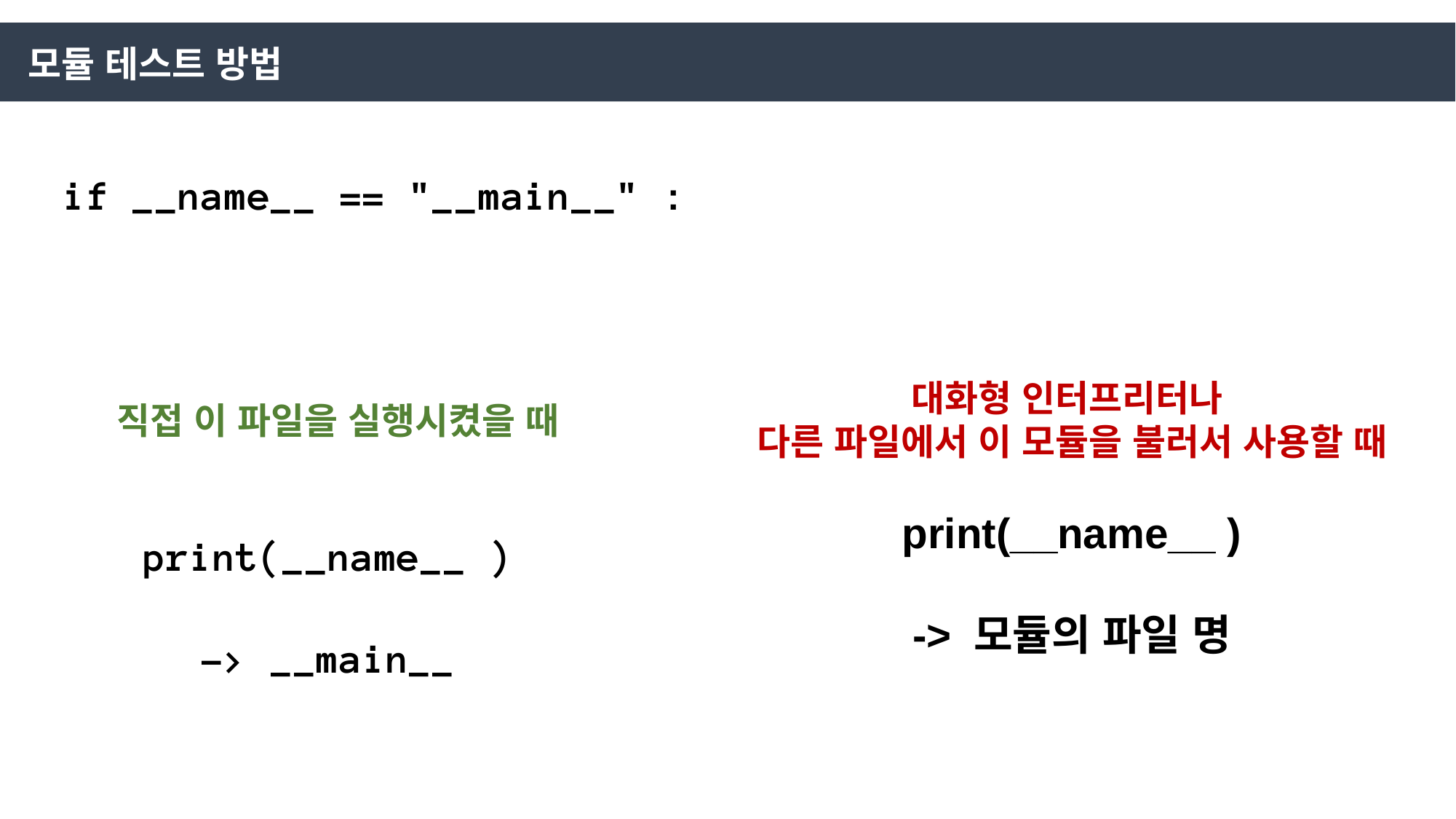

모듈 테스트 방법
if __name__ == "__main__" :
대화형 인터프리터나
다른 파일에서 이 모듈을 불러서 사용할 때

print(__name__ )

-> 모듈의 파일 명

 직접 이 파일을 실행시켰을 때

print(__name__ )

-> __main__